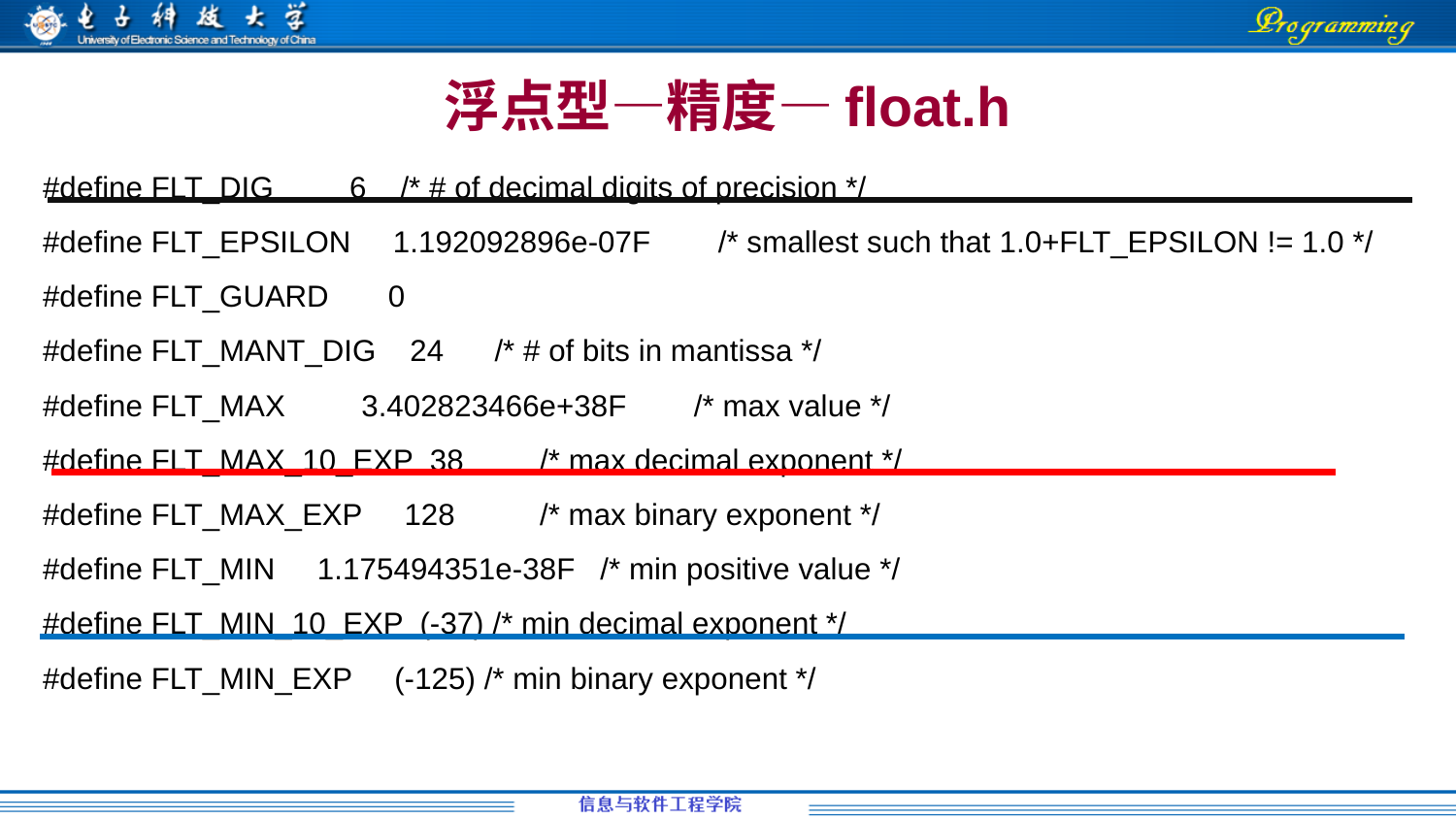

# 浮点型—精度—float.h
#define FLT_DIG         6    /* # of decimal digits of precision */
#define FLT_EPSILON     1.192092896e-07F        /* smallest such that 1.0+FLT_EPSILON != 1.0 */
#define FLT_GUARD       0
#define FLT_MANT_DIG    24      /* # of bits in mantissa */
#define FLT_MAX         3.402823466e+38F        /* max value */
#define FLT_MAX_10_EXP  38         /* max decimal exponent */
#define FLT_MAX_EXP     128          /* max binary exponent */
#define FLT_MIN     1.175494351e-38F   /* min positive value */
#define FLT_MIN_10_EXP  (-37) /* min decimal exponent */
#define FLT_MIN_EXP     (-125) /* min binary exponent */